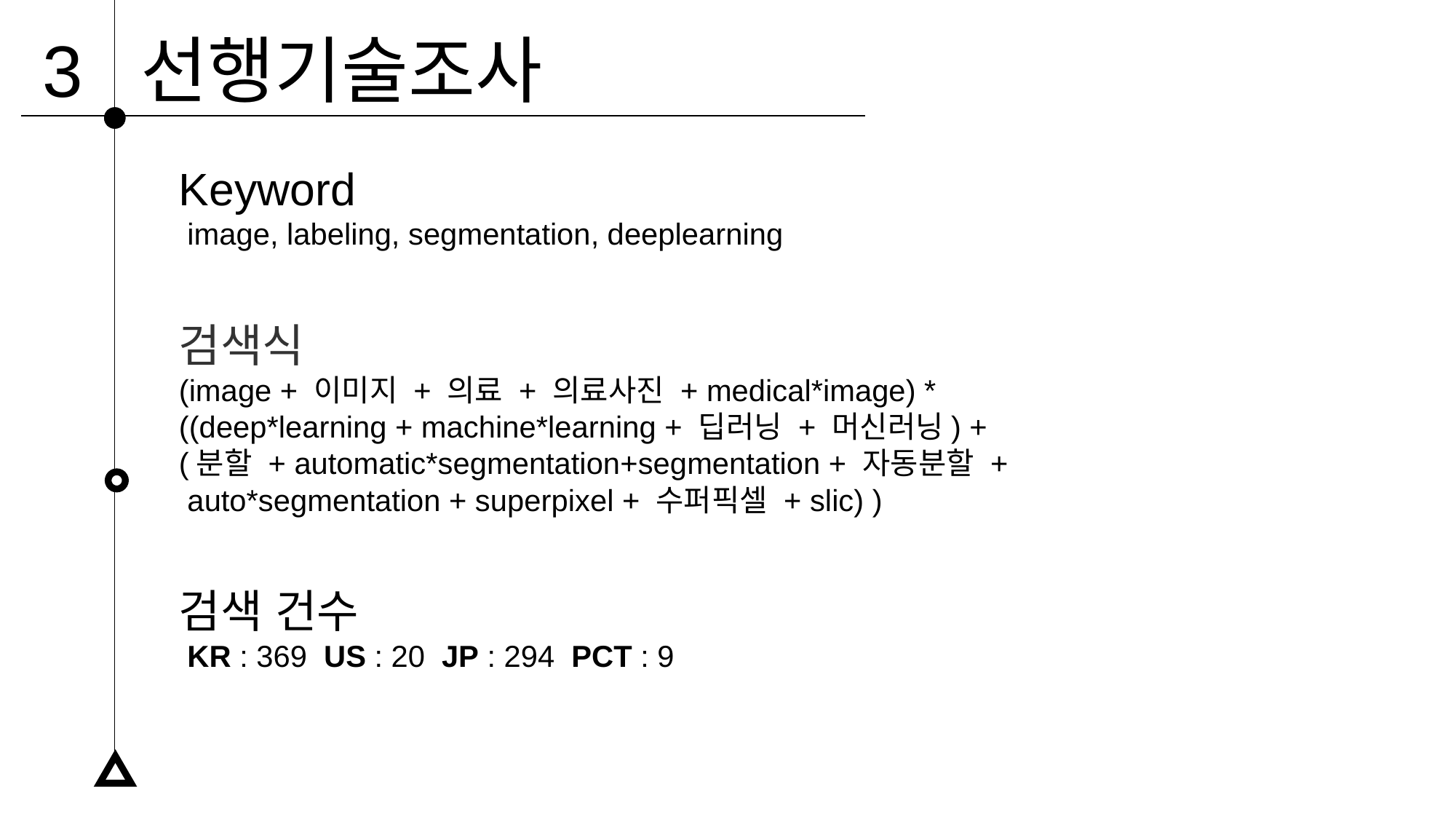

3
선행기술조사

Keyword
 image, labeling, segmentation, deeplearning

검색식
(image + 이미지 + 의료 + 의료사진 + medical*image) *
((deep*learning + machine*learning + 딥러닝 + 머신러닝) +
(분할 + automatic*segmentation+segmentation + 자동분할 +
 auto*segmentation + superpixel + 수퍼픽셀 + slic) )

검색 건수
 KR : 369  US : 20  JP : 294  PCT : 9